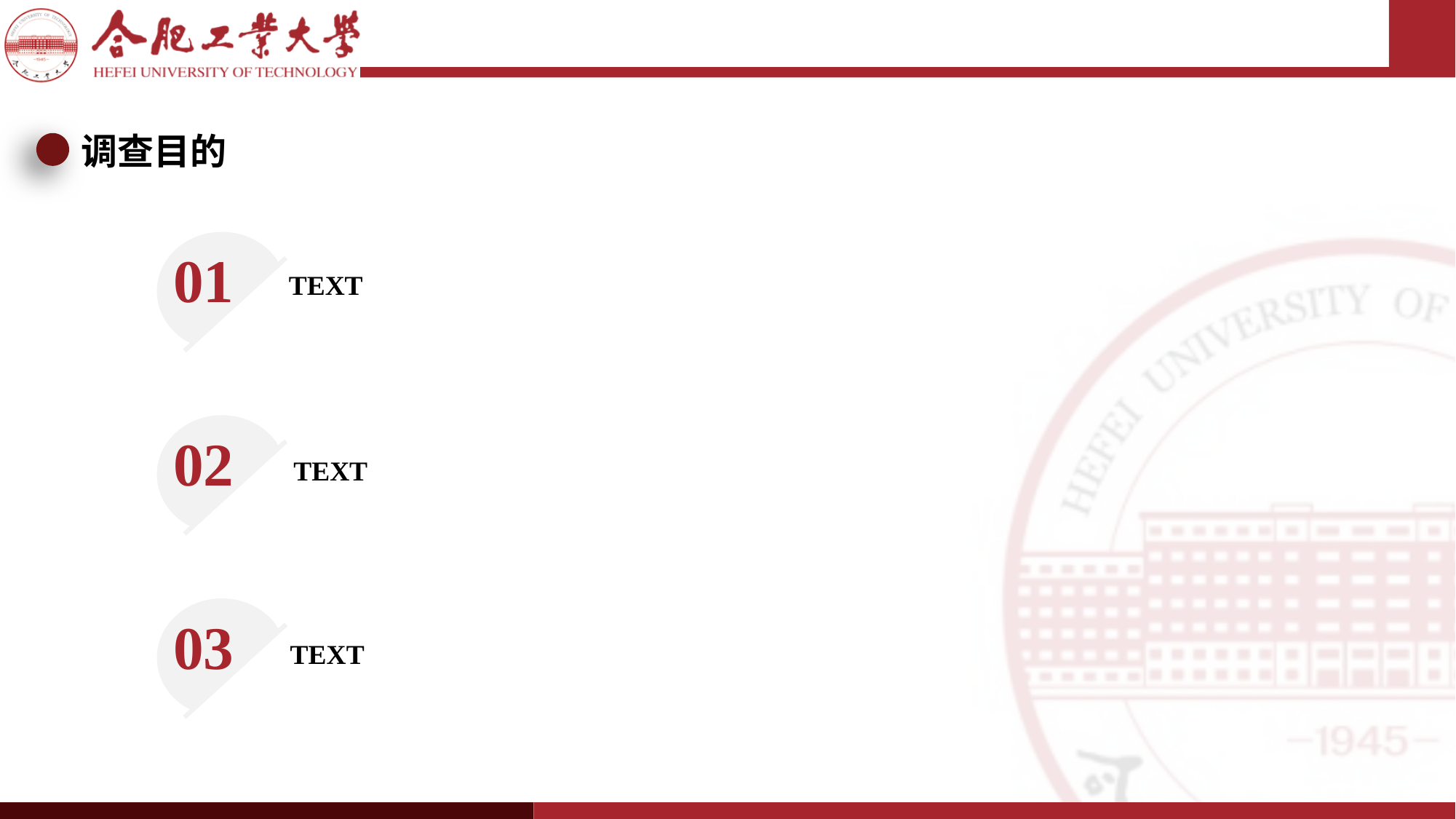

调查目的

01
TEXT

02
TEXT

03
TEXT